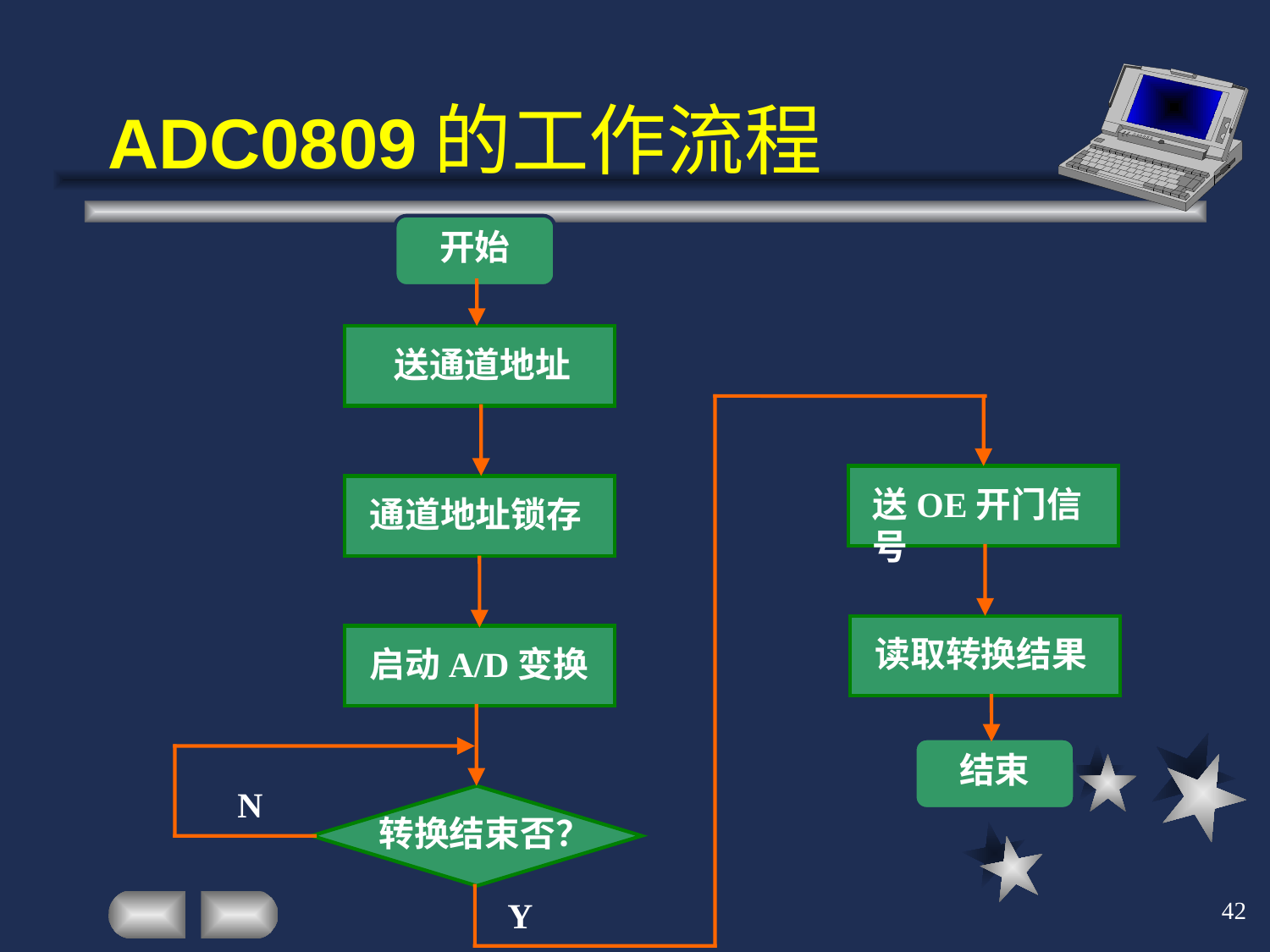

# ADC0809的工作流程
开始

  送通道地址

送OE开门信号

通道地址锁存

读取转换结果

启动A/D变换

结束

N

转换结束否？

42

Y